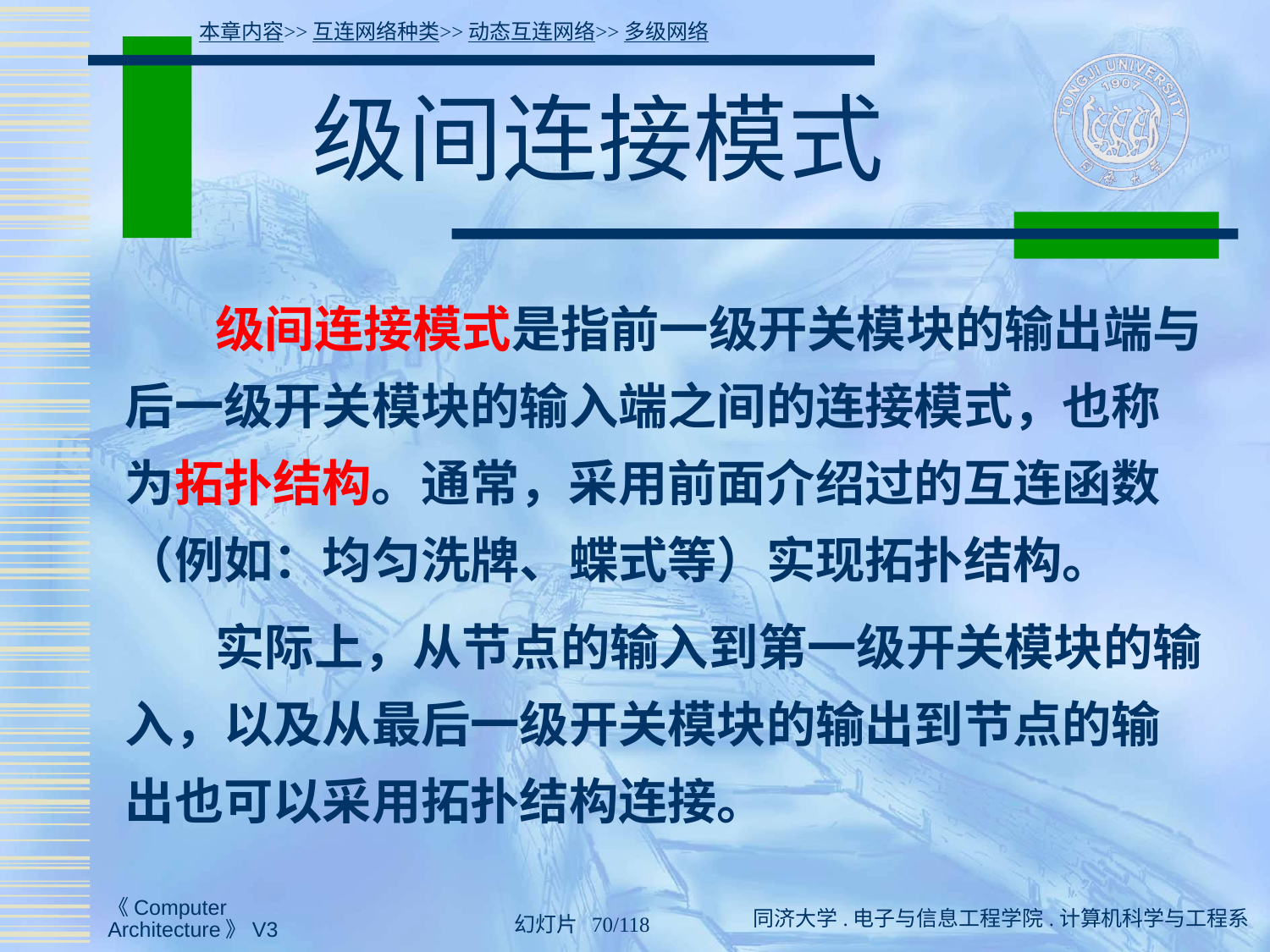

本章内容>>互连网络种类>>动态互连网络>>多级网络
# 级间连接模式
       级间连接模式是指前一级开关模块的输出端与后一级开关模块的输入端之间的连接模式，也称为拓扑结构。通常，采用前面介绍过的互连函数（例如：均匀洗牌、蝶式等）实现拓扑结构。
       实际上，从节点的输入到第一级开关模块的输入，以及从最后一级开关模块的输出到节点的输出也可以采用拓扑结构连接。